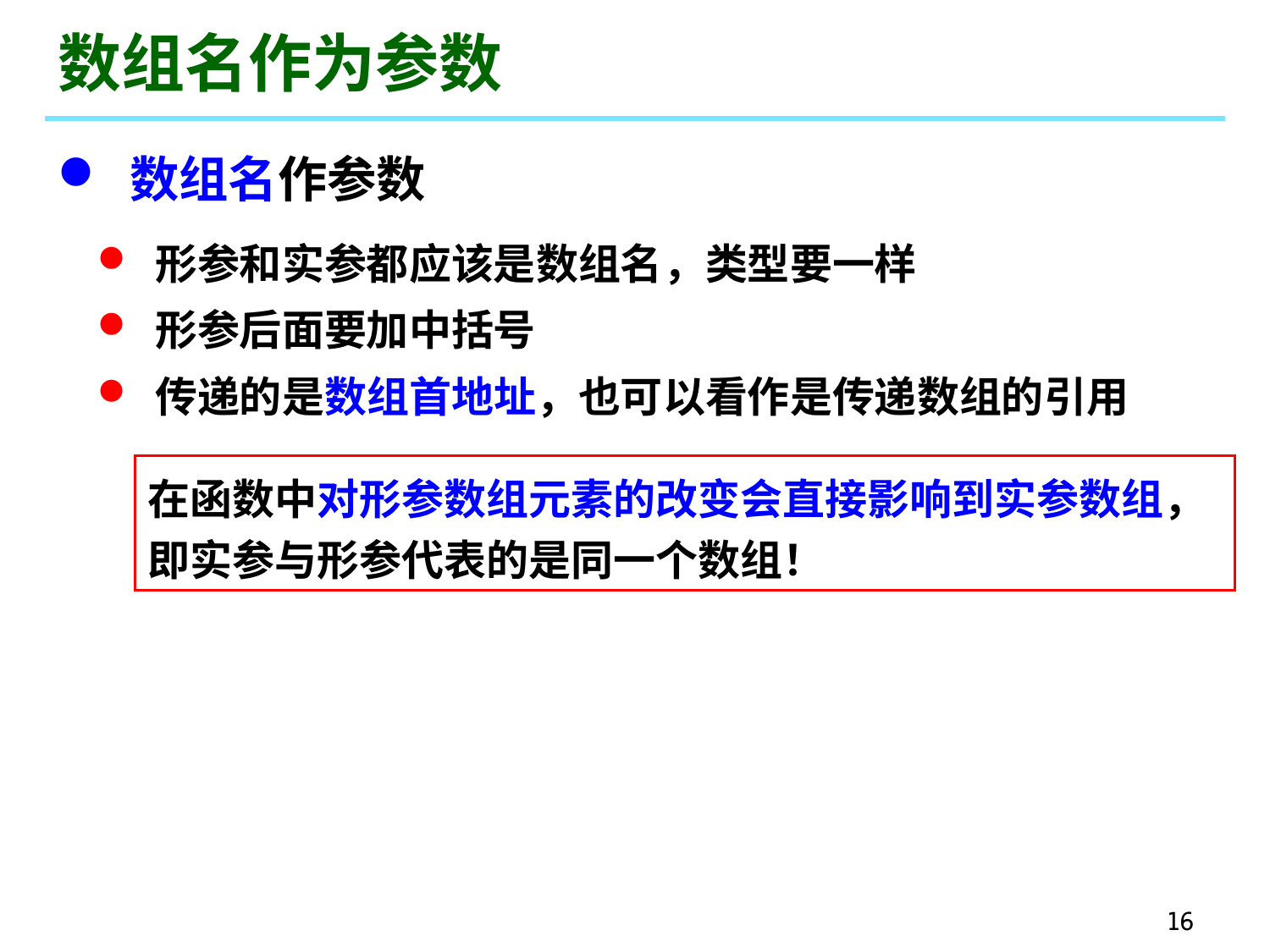

# 数组名作为参数
 数组名作参数
 形参和实参都应该是数组名，类型要一样
 形参后面要加中括号
 传递的是数组首地址，也可以看作是传递数组的引用
在函数中对形参数组元素的改变会直接影响到实参数组，即实参与形参代表的是同一个数组！
16